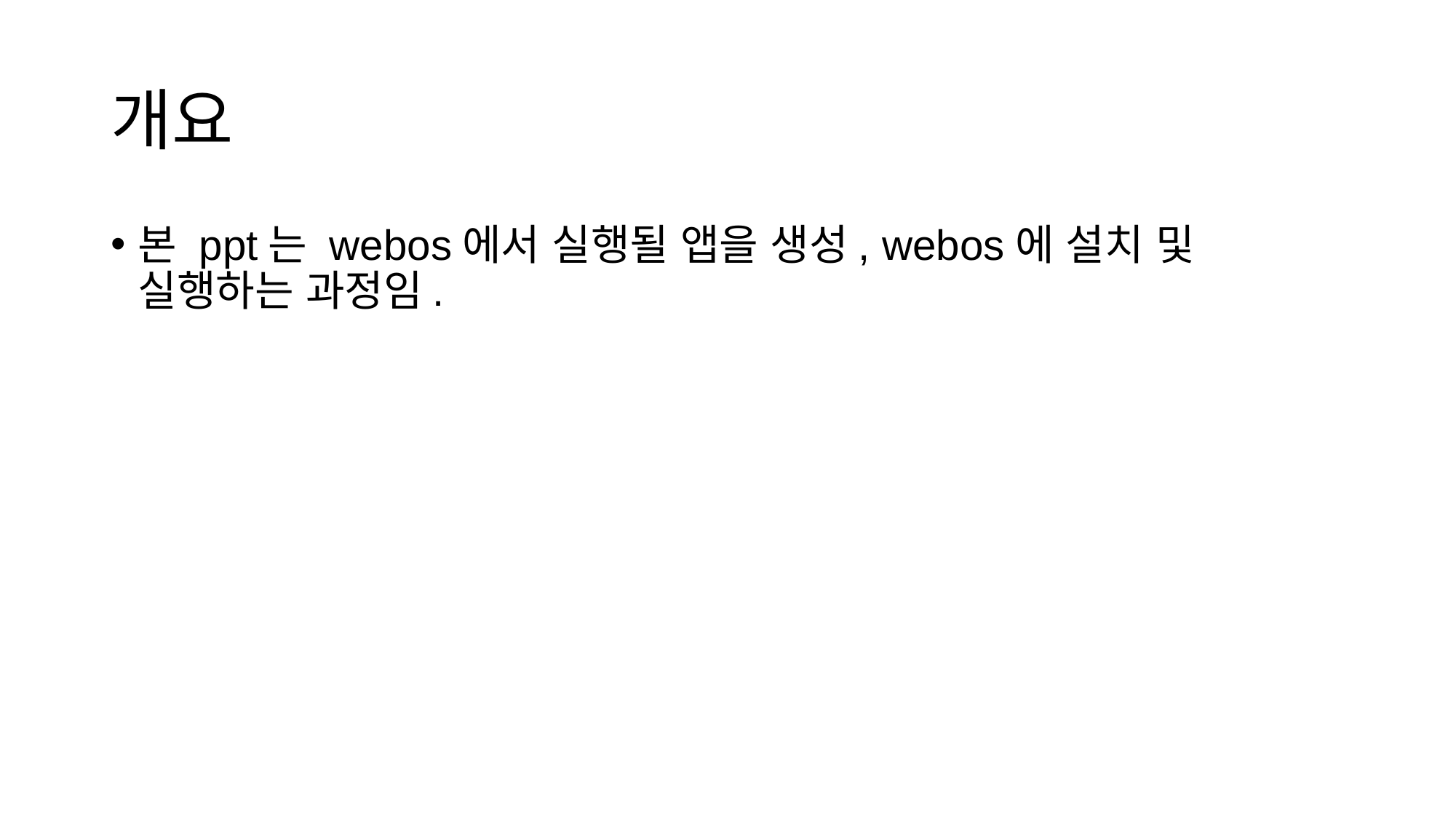

# 개요
본 ppt는 webos에서 실행될 앱을 생성, webos에 설치 및 실행하는 과정임.